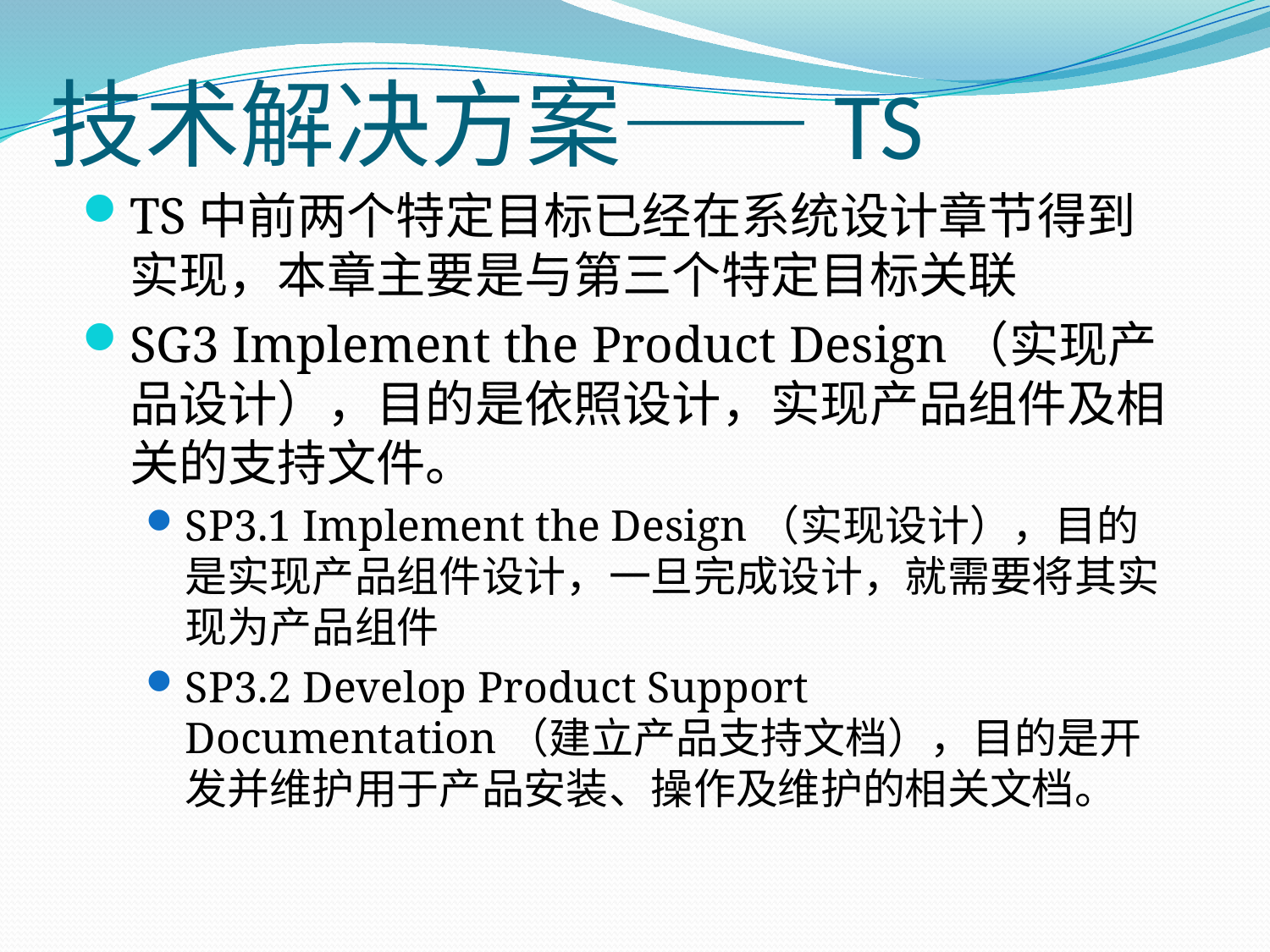

# 技术解决方案——TS
TS中前两个特定目标已经在系统设计章节得到实现，本章主要是与第三个特定目标关联
SG3 Implement the Product Design（实现产品设计），目的是依照设计，实现产品组件及相关的支持文件。
SP3.1 Implement the Design（实现设计），目的是实现产品组件设计，一旦完成设计，就需要将其实现为产品组件
SP3.2 Develop Product Support Documentation（建立产品支持文档），目的是开发并维护用于产品安装、操作及维护的相关文档。